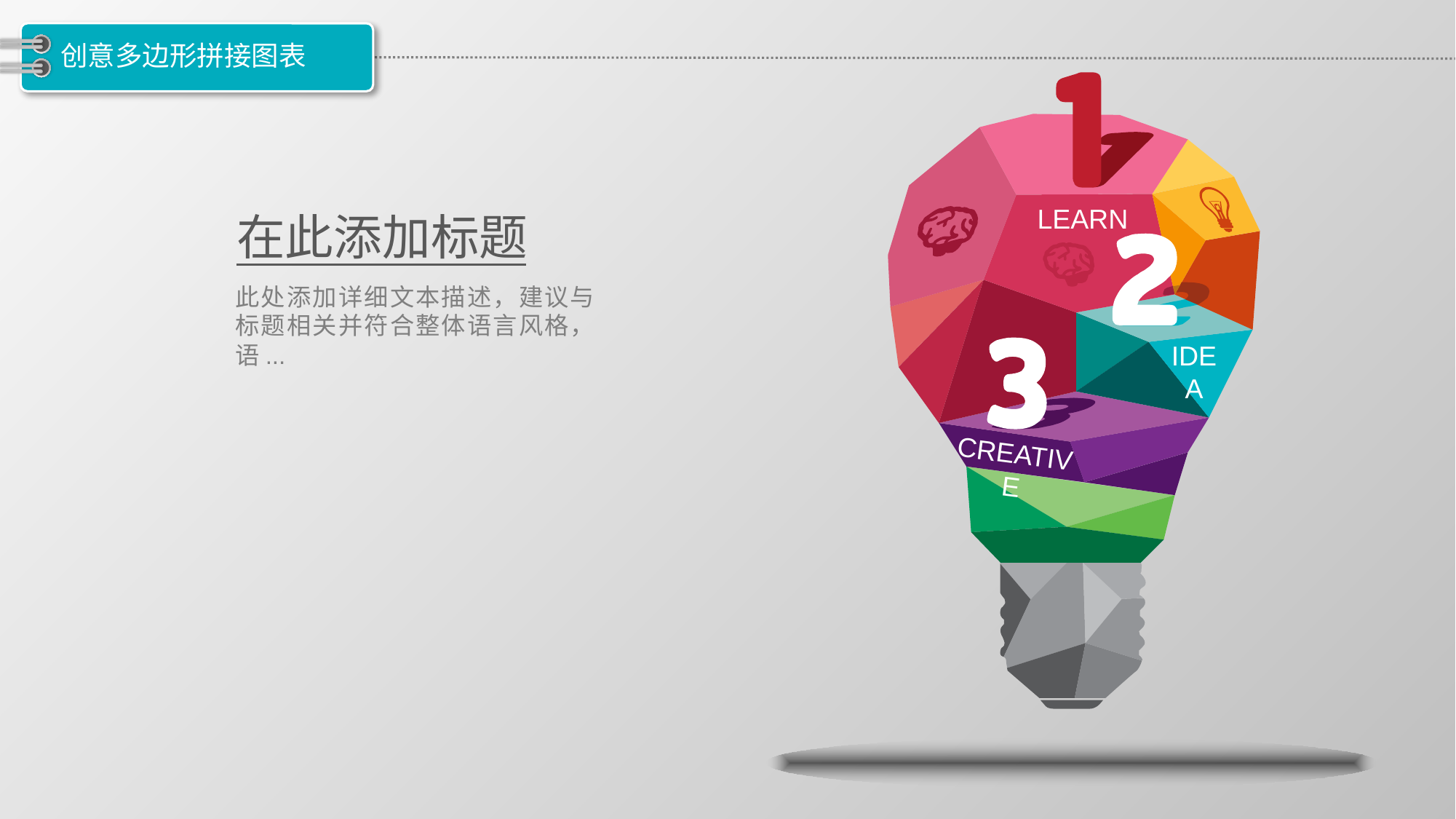

# 创意多边形拼接图表

LEARN
在此添加标题
此处添加详细文本描述，建议与标题相关并符合整体语言风格，语...
IDEA
CREATIVE